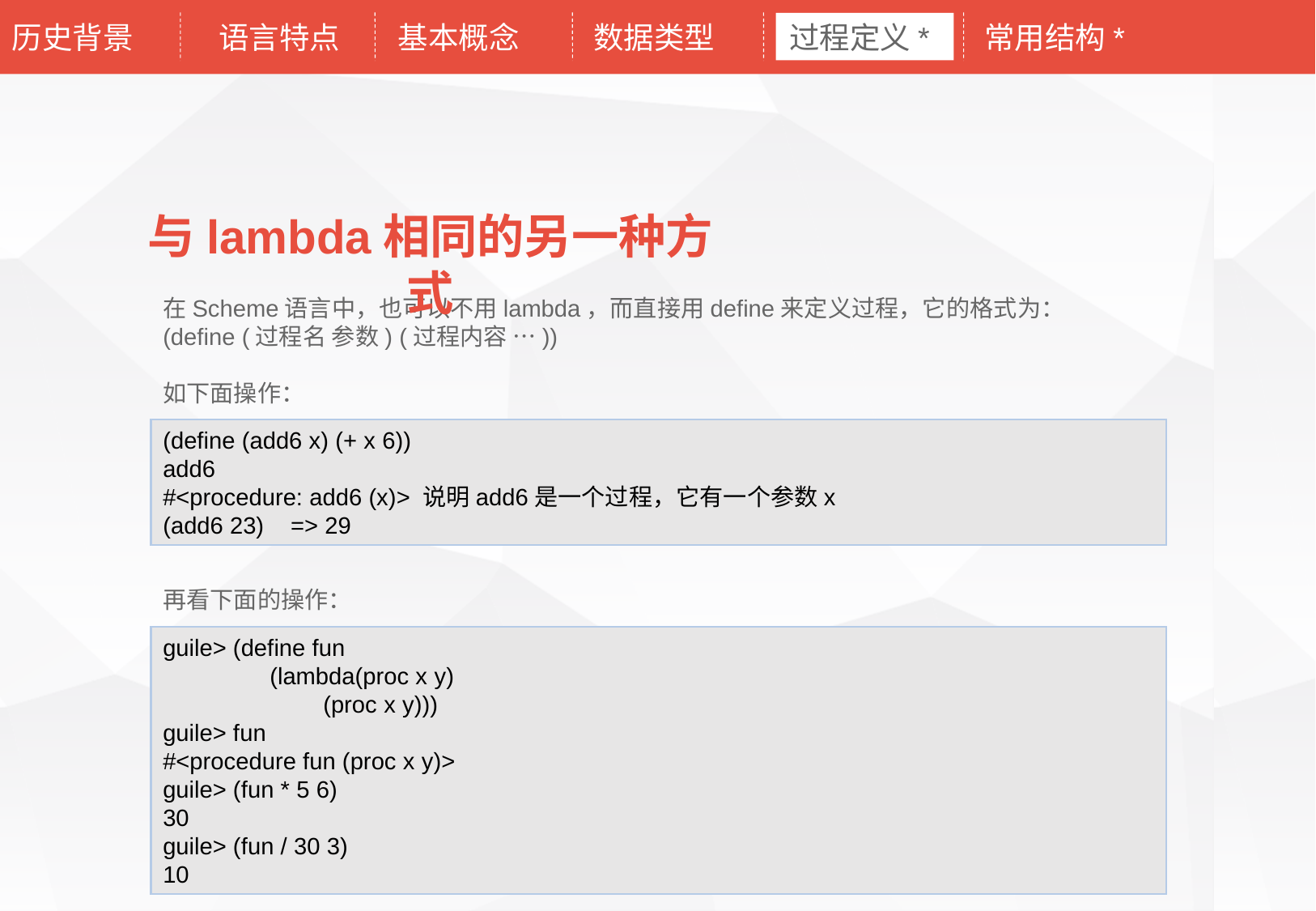

历史背景

语言特点

基本概念

数据类型

过程定义*

常用结构*

与lambda相同的另一种方式
在Scheme语言中，也可以不用lambda，而直接用define来定义过程，它的格式为：
(define (过程名 参数) (过程内容 …))

如下面操作：
(define (add6 x) (+ x 6))
add6
#<procedure: add6 (x)> 说明add6是一个过程，它有一个参数x
(add6 23)    => 29
再看下面的操作：
guile> (define fun
                (lambda(proc x y)
                        (proc x y)))
guile> fun
#<procedure fun (proc x y)>
guile> (fun * 5 6)
30
guile> (fun / 30 3)
10